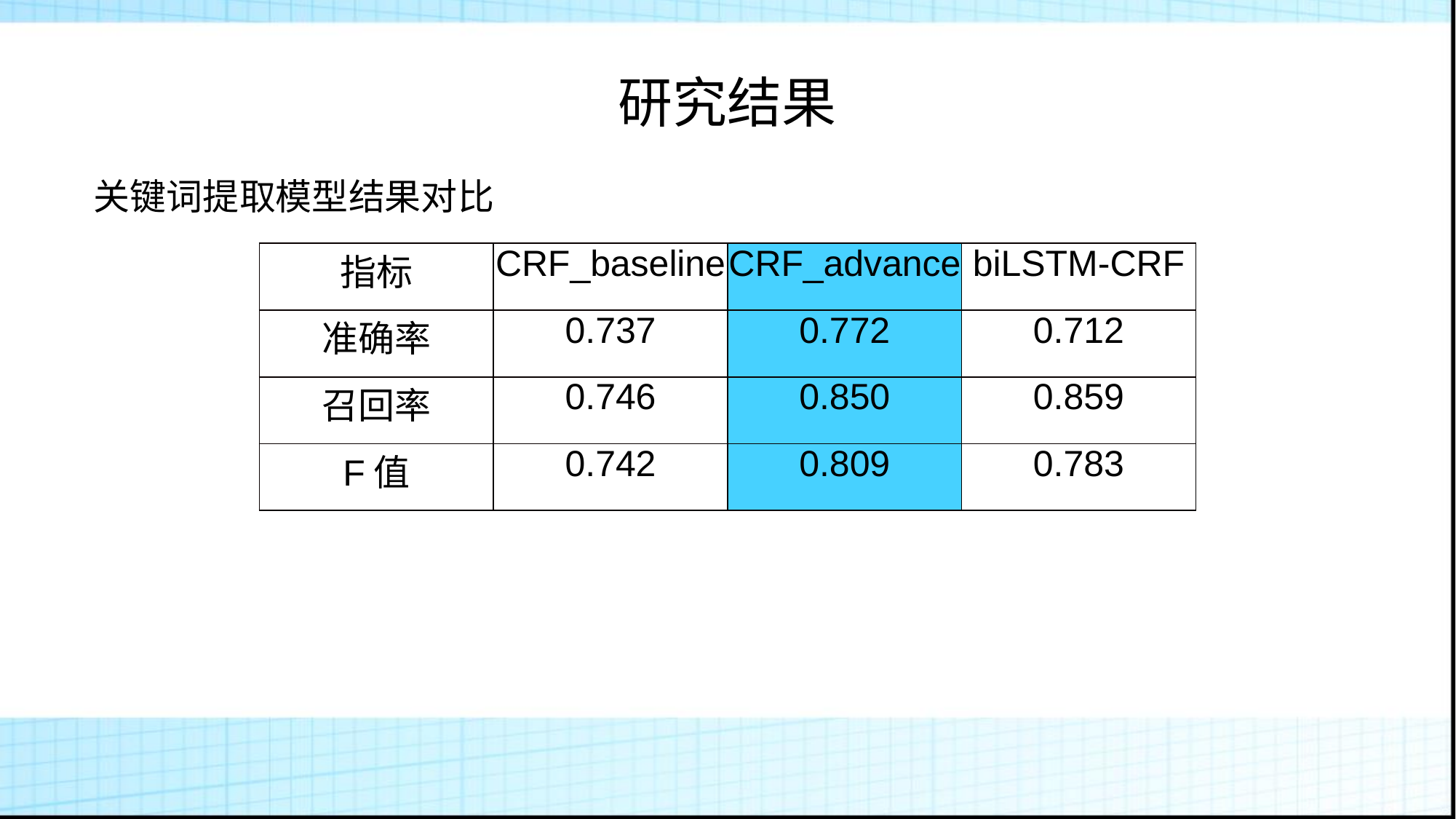

# 研究结果
关键词提取模型结果对比

| 指标 | CRF\_baseline | CRF\_advance | biLSTM-CRF |
| --- | --- | --- | --- |
| 准确率 | 0.737 | 0.772 | 0.712 |
| 召回率 | 0.746 | 0.850 | 0.859 |
| F值 | 0.742 | 0.809 | 0.783 |